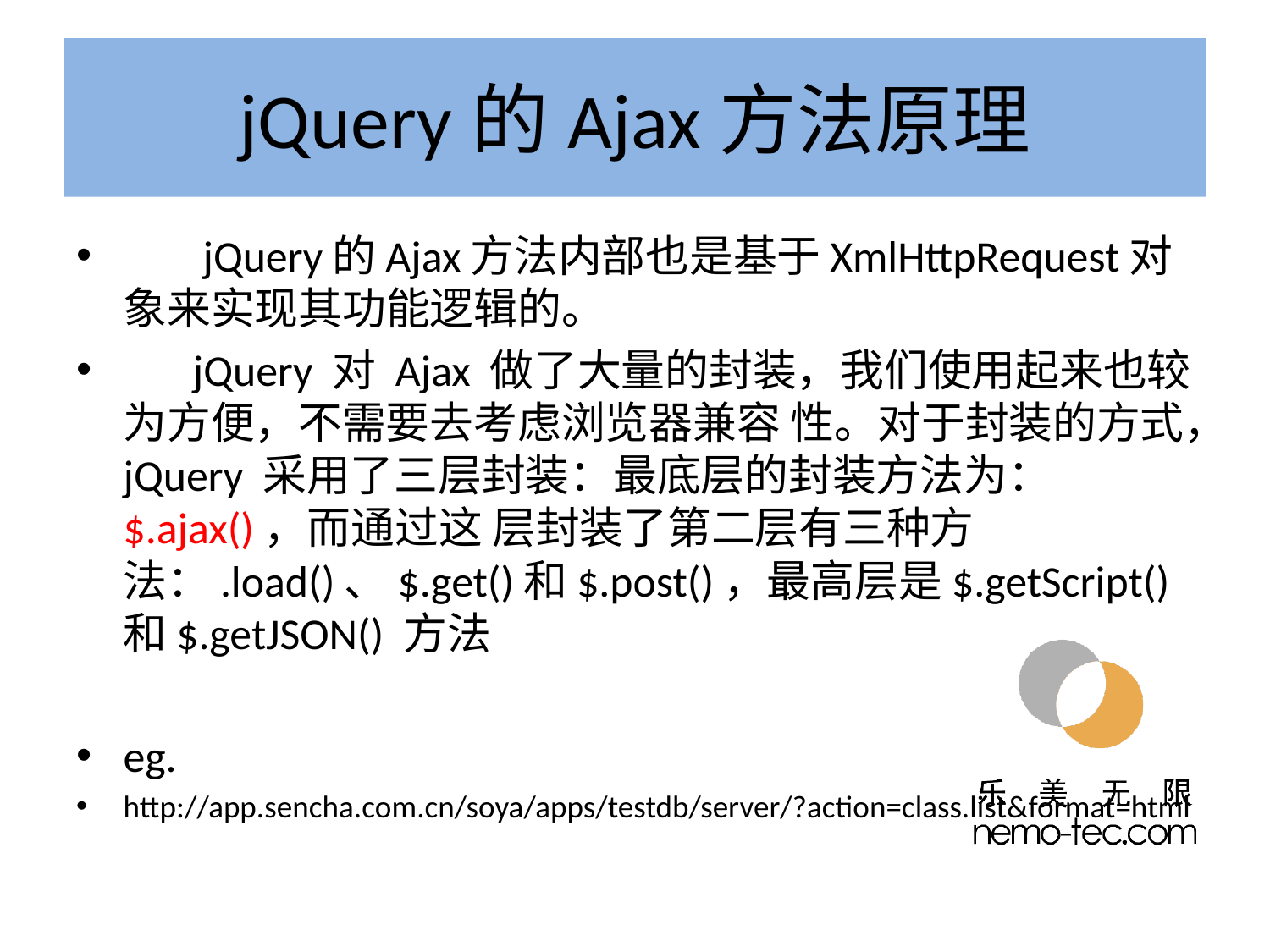

# jQuery的Ajax方法原理
        jQuery的Ajax方法内部也是基于XmlHttpRequest对象来实现其功能逻辑的。
       jQuery 对 Ajax 做了大量的封装，我们使用起来也较为方便，不需要去考虑浏览器兼容 性。对于封装的方式，jQuery 采用了三层封装：最底层的封装方法为：$.ajax()，而通过这 层封装了第二层有三种方法：.load()、$.get()和$.post()，最高层是$.getScript()和$.getJSON() 方法

eg.
http://app.sencha.com.cn/soya/apps/testdb/server/?action=class.list&format=html